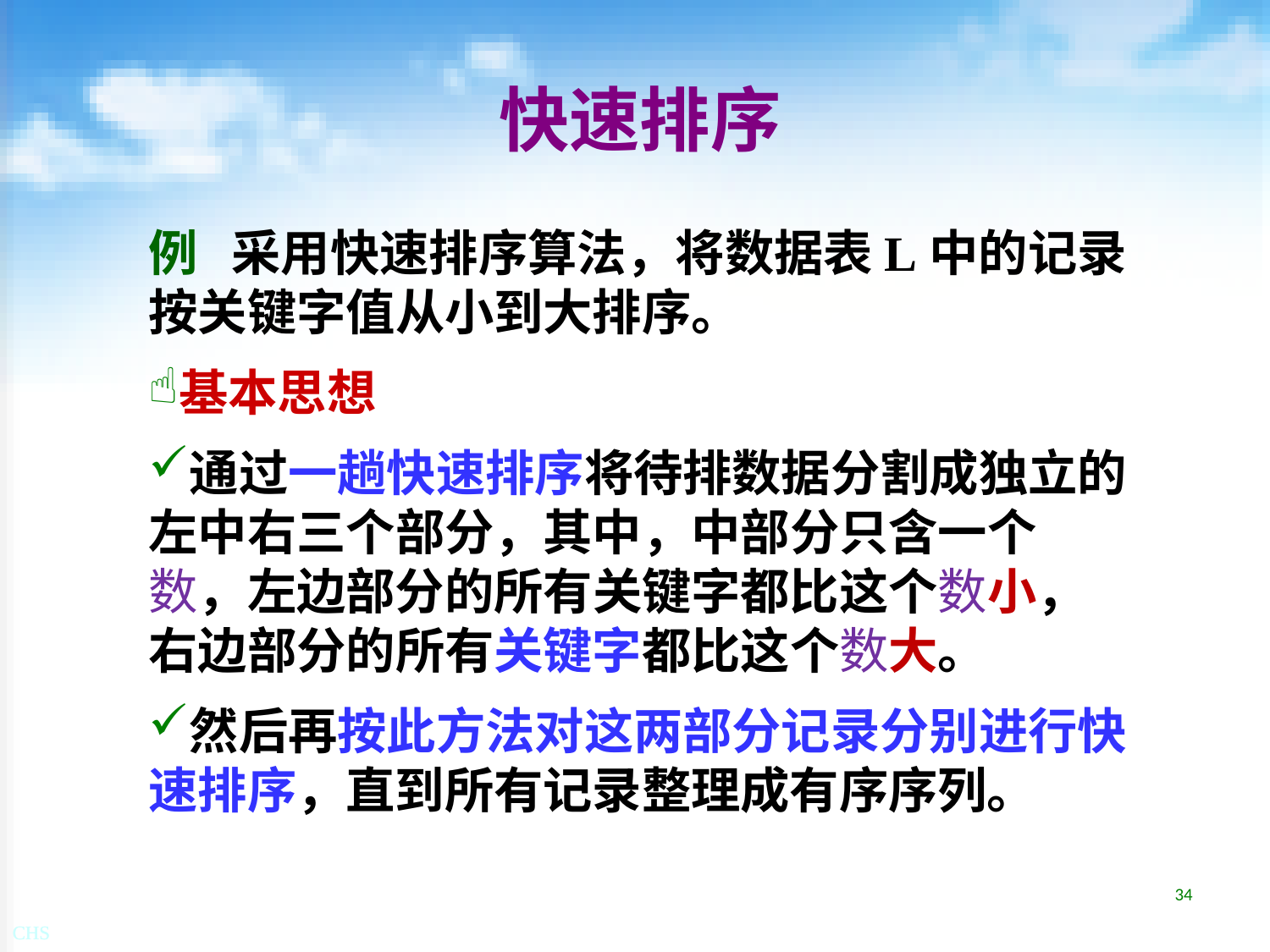

# 快速排序
例   采用快速排序算法，将数据表L中的记录按关键字值从小到大排序。
基本思想
通过一趟快速排序将待排数据分割成独立的左中右三个部分，其中，中部分只含一个数，左边部分的所有关键字都比这个数小，右边部分的所有关键字都比这个数大。
然后再按此方法对这两部分记录分别进行快速排序，直到所有记录整理成有序序列。
34